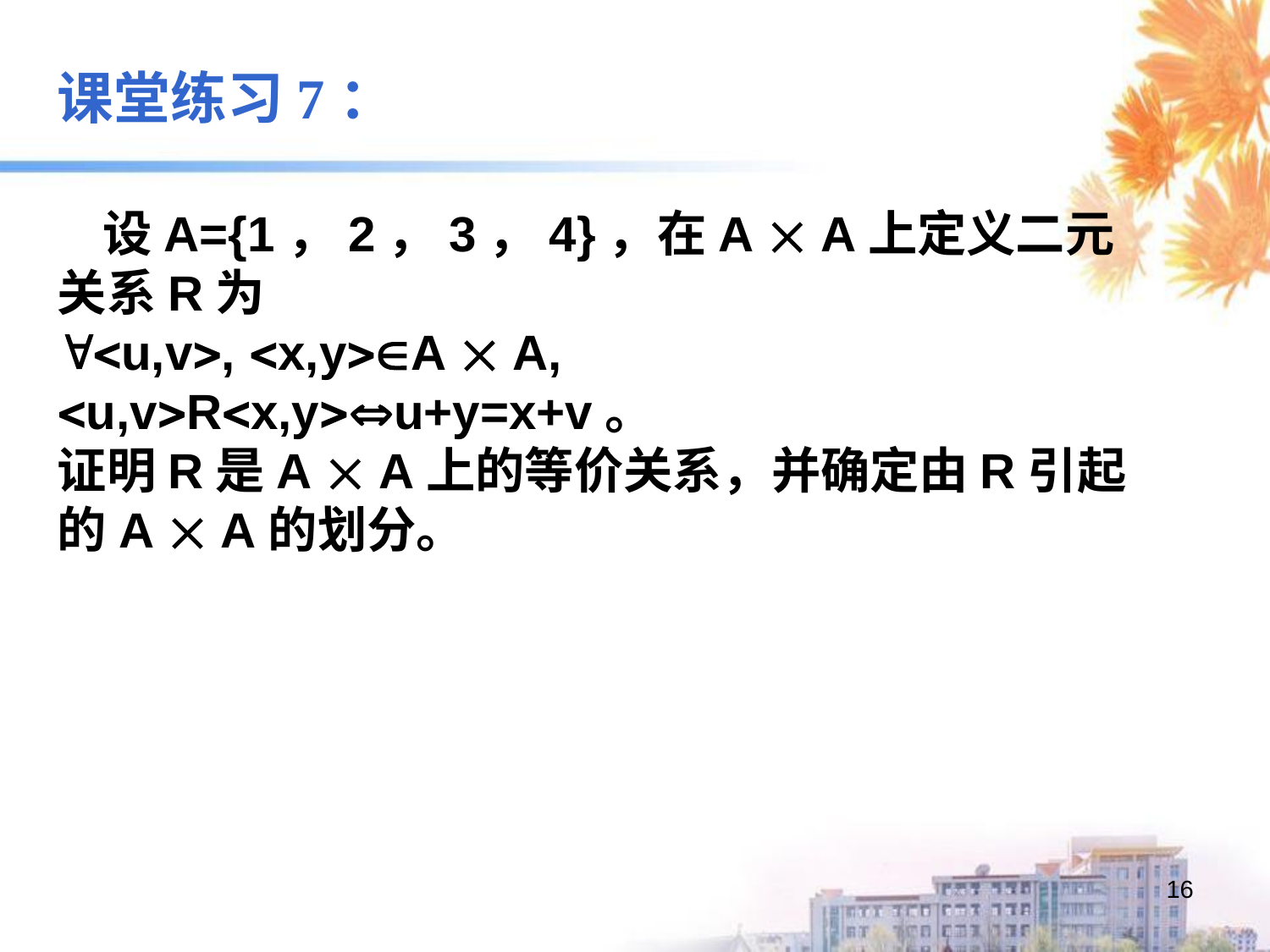

课堂练习7：
   设A={1，2，3，4}，在A × A上定义二元关系R为
∀<u,v>, <x,y>∈A × A, <u,v>R<x,y>⇔u+y=x+v。
证明R是A × A上的等价关系，并确定由R引起的A × A的划分。

16